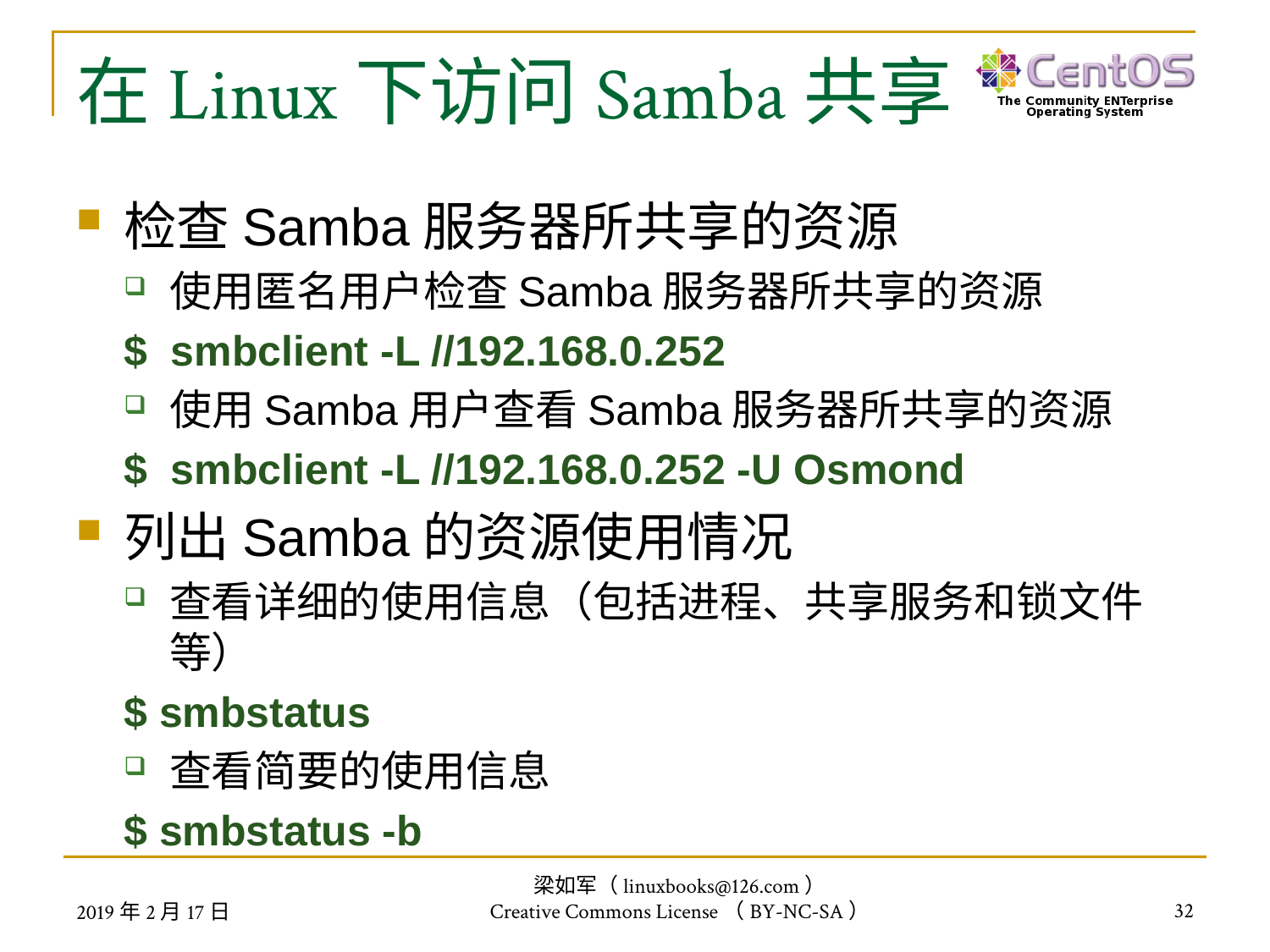

# 在Linux下访问Samba共享
检查Samba服务器所共享的资源
使用匿名用户检查Samba服务器所共享的资源
$  smbclient -L //192.168.0.252
使用Samba用户查看Samba服务器所共享的资源
$  smbclient -L //192.168.0.252 -U Osmond
列出Samba的资源使用情况
查看详细的使用信息（包括进程、共享服务和锁文件等）
$ smbstatus
查看简要的使用信息
$ smbstatus -b

梁如军（linuxbooks@126.com）
Creative Commons License（BY-NC-SA）
2019年2月17日
32